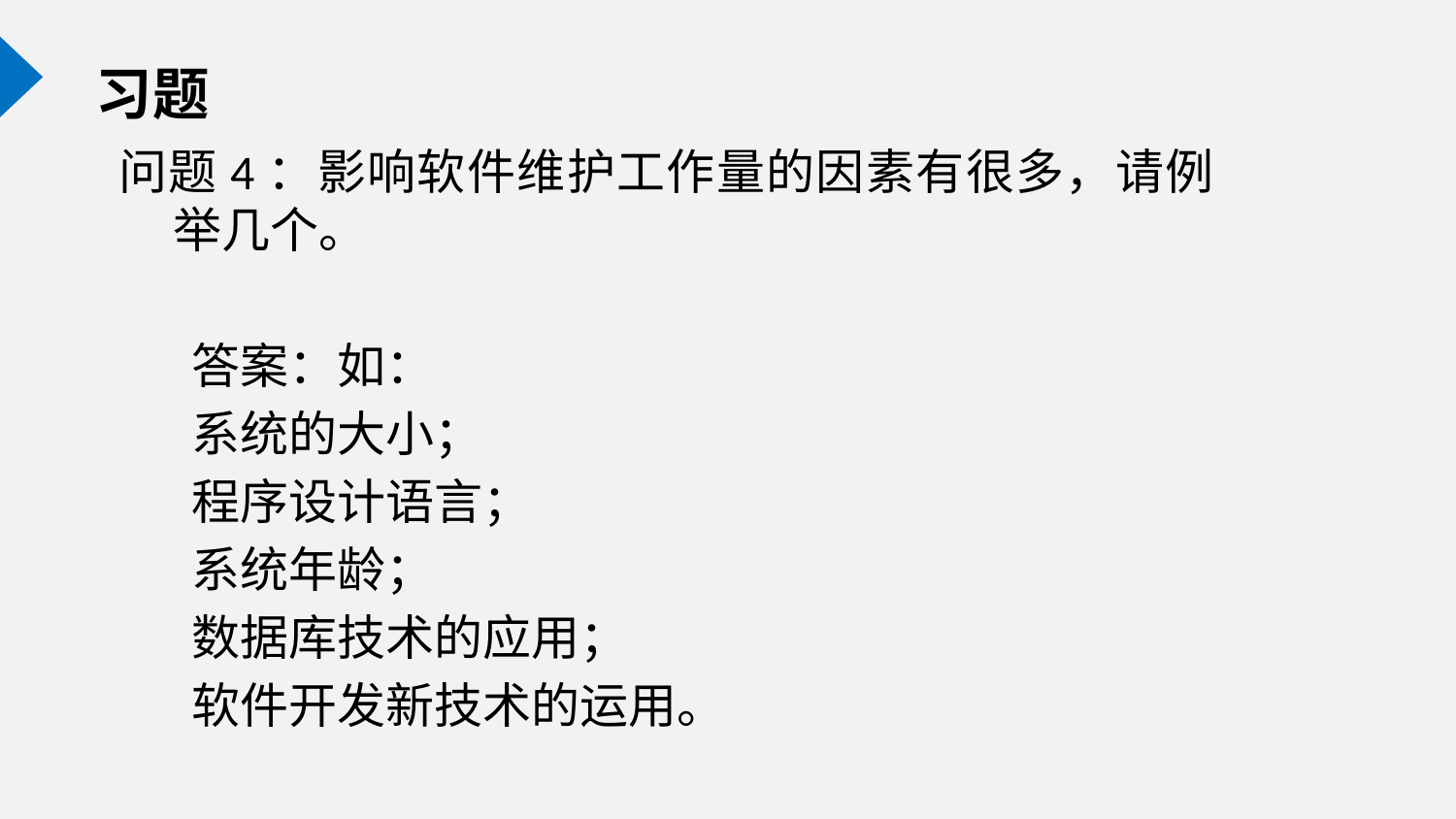

习题
问题4：影响软件维护工作量的因素有很多，请例举几个。

答案：如：
系统的大小；
程序设计语言；
系统年龄；
数据库技术的应用；
软件开发新技术的运用。